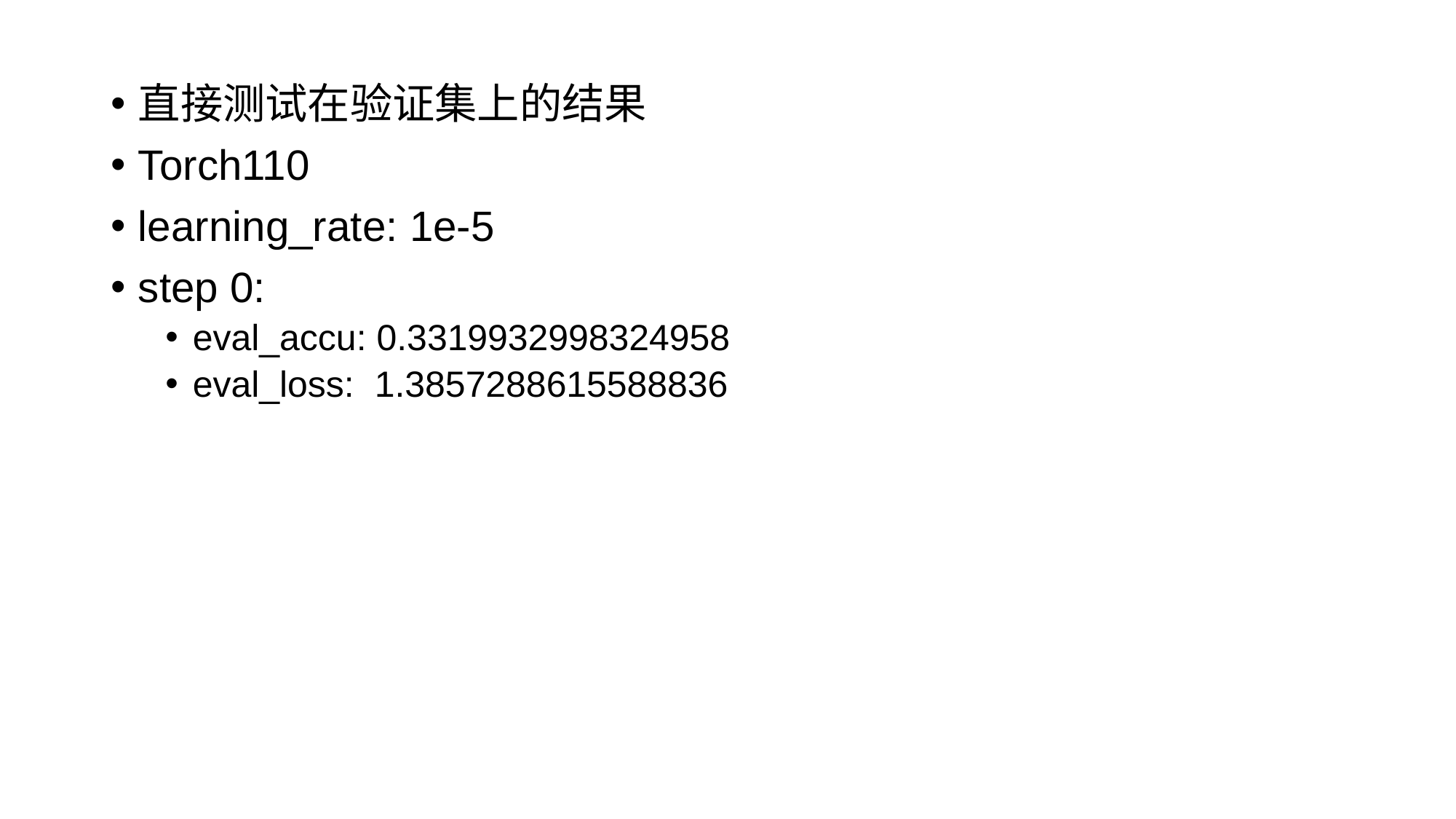

直接测试在验证集上的结果
Torch110
learning_rate: 1e-5
step 0:
eval_accu: 0.3319932998324958
eval_loss:  1.3857288615588836